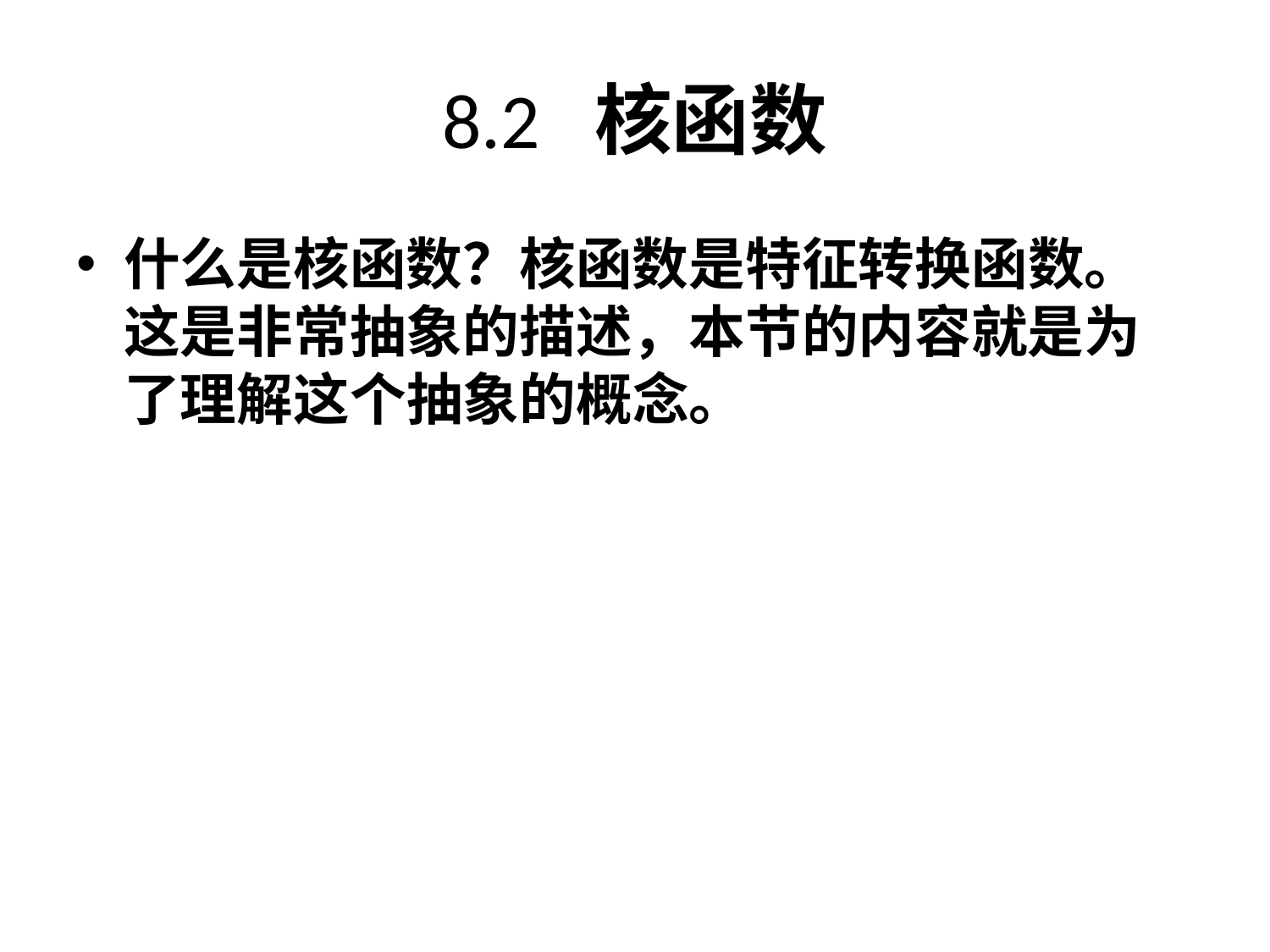

# 8.2  核函数
什么是核函数？核函数是特征转换函数。这是非常抽象的描述，本节的内容就是为了理解这个抽象的概念。